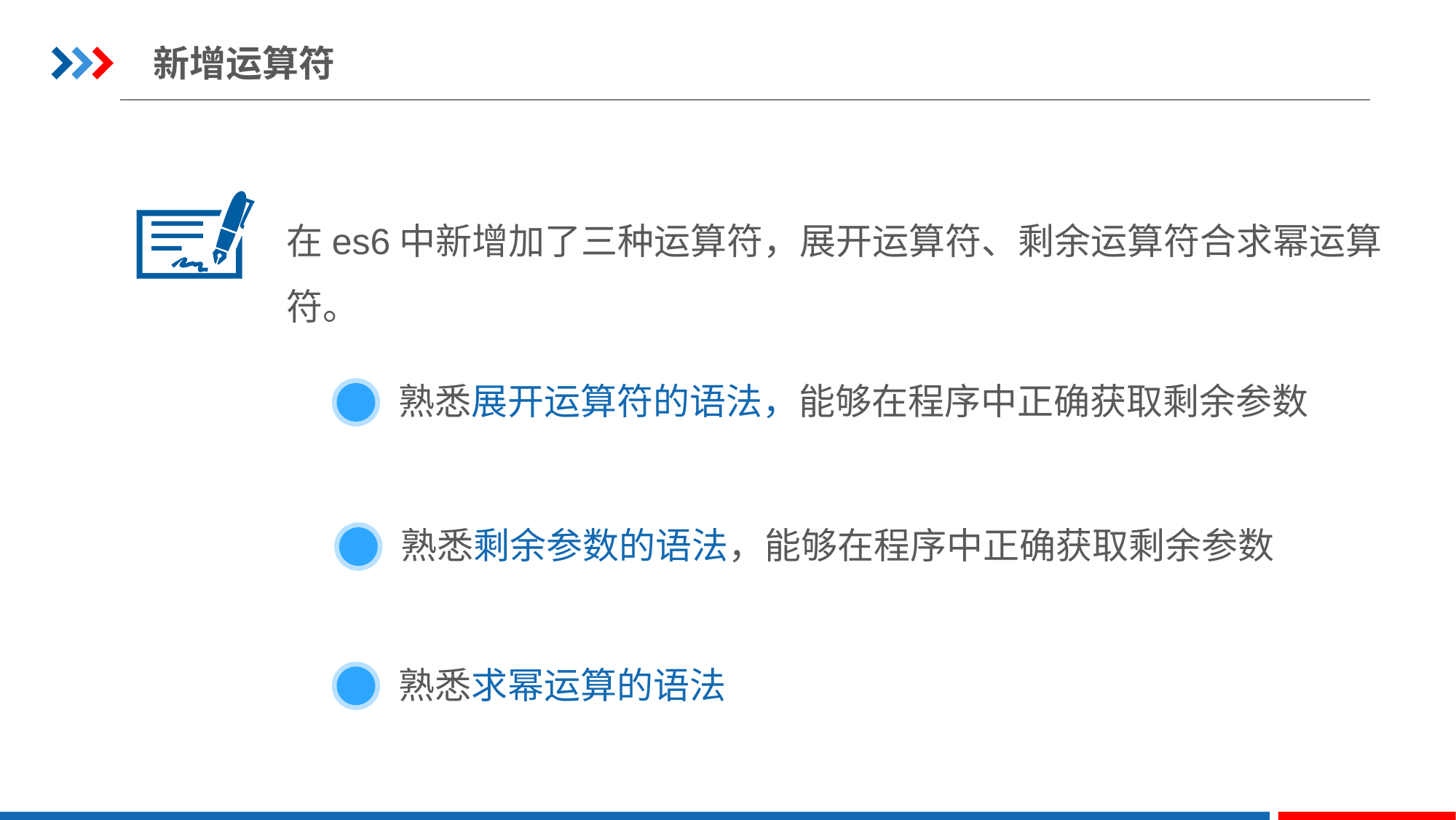

新增运算符
在es6中新增加了三种运算符，展开运算符、剩余运算符合求幂运算符。

熟悉展开运算符的语法，能够在程序中正确获取剩余参数

熟悉剩余参数的语法，能够在程序中正确获取剩余参数

熟悉求幂运算的语法